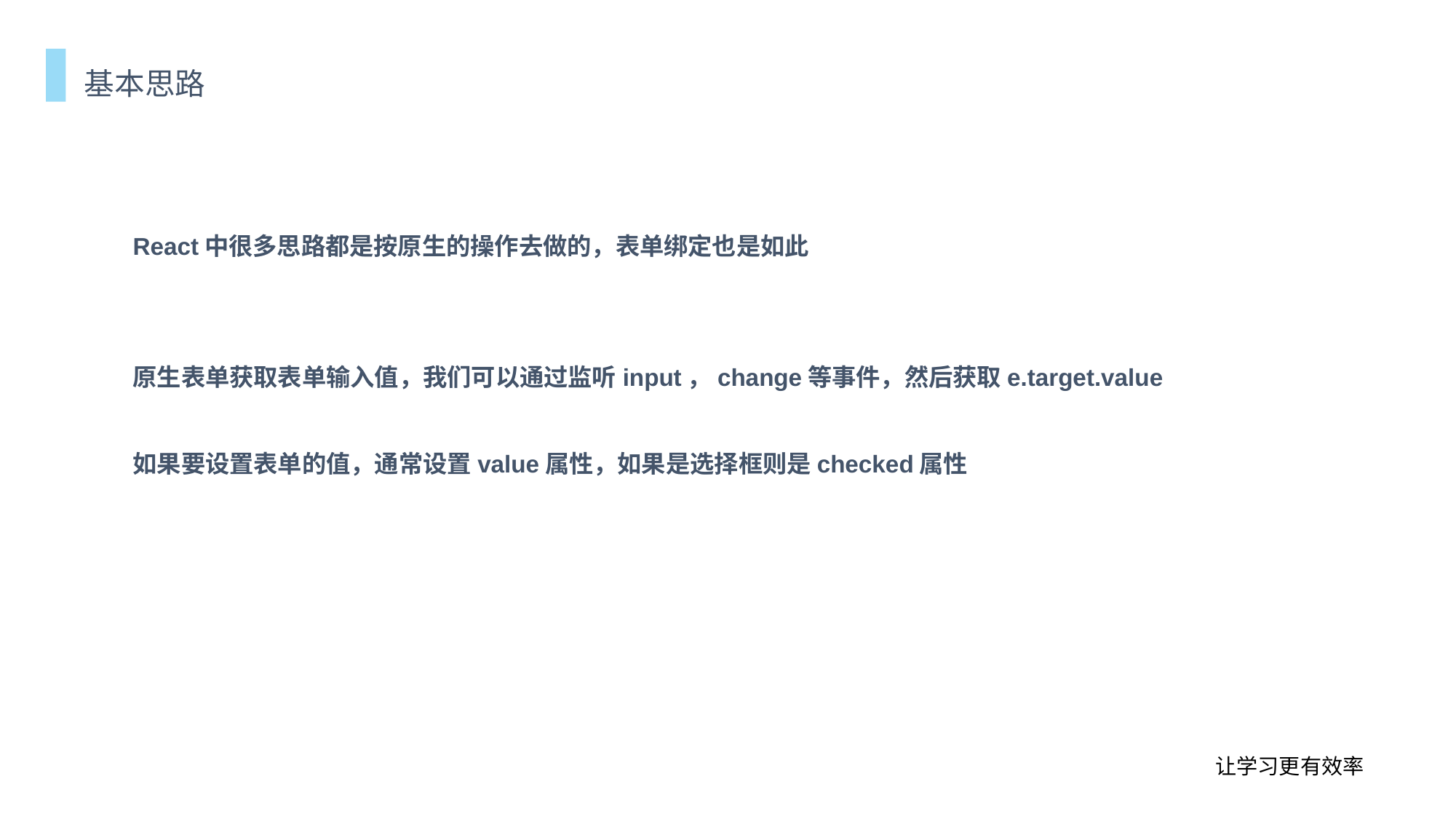

基本思路

React中很多思路都是按原生的操作去做的，表单绑定也是如此

原生表单获取表单输入值，我们可以通过监听input，change等事件，然后获取e.target.value

如果要设置表单的值，通常设置value属性，如果是选择框则是checked属性